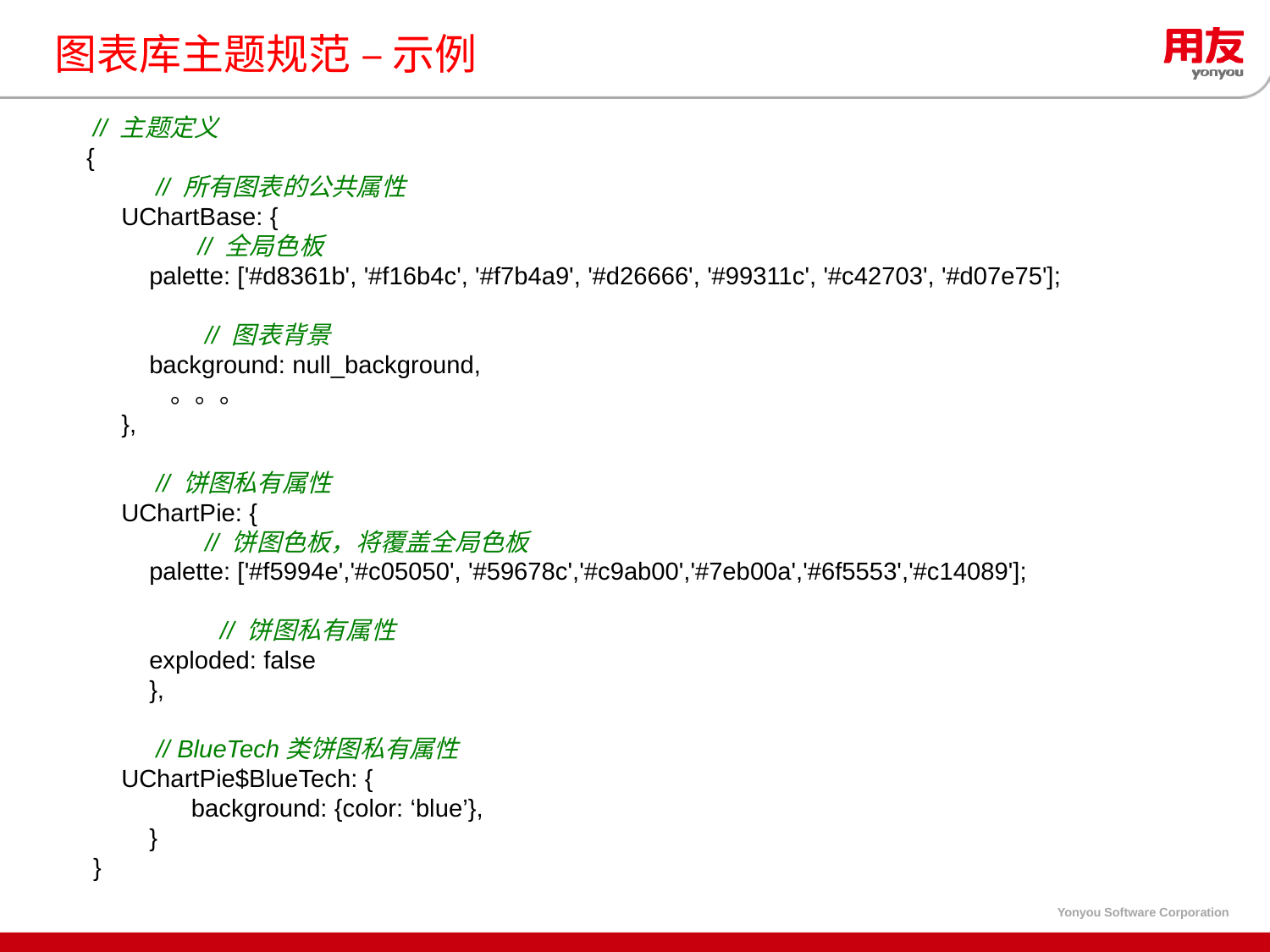

# 图表库主题规范 – 示例
    // 主题定义
   {
             // 所有图表的公共属性
        UChartBase: {
                   // 全局色板
            palette: ['#d8361b', '#f16b4c', '#f7b4a9', '#d26666', '#99311c', '#c42703', '#d07e75'];

                    // 图表背景
            background: null_background,
                  。。。
        },

             // 饼图私有属性
        UChartPie: {
                    // 饼图色板，将覆盖全局色板
            palette: ['#f5994e','#c05050', '#59678c','#c9ab00','#7eb00a','#6f5553','#c14089'];

	    // 饼图私有属性
            exploded: false
            },

             // BlueTech类饼图私有属性
        UChartPie$BlueTech: {
                  background: {color: ‘blue’},
            }
    }